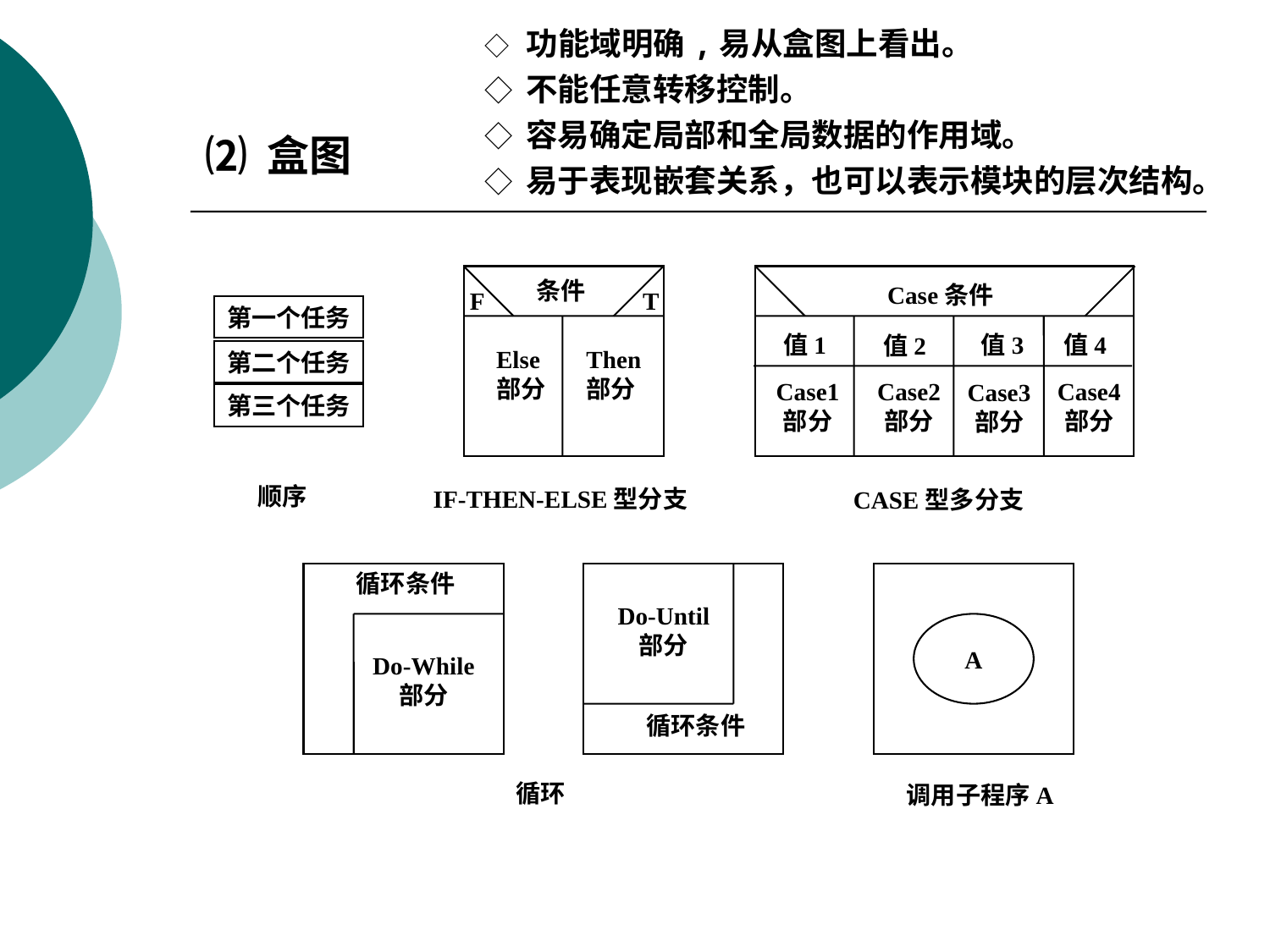

◇  功能域明确,易从盒图上看出。
◇ 不能任意转移控制。
◇ 容易确定局部和全局数据的作用域。
◇ 易于表现嵌套关系，也可以表示模块的层次结构。
⑵ 盒图

条件
Case条件
F
T
第一个任务
第二个任务
第三个任务

值3
值1
值4
值2
Else
部分
Then
部分

Case1
部分
Case2
部分
Case4
部分
Case3
部分
顺序
IF-THEN-ELSE型分支
CASE型多分支
循环条件

Do-Until
部分

A
Do-While
部分

循环条件
循环
调用子程序A